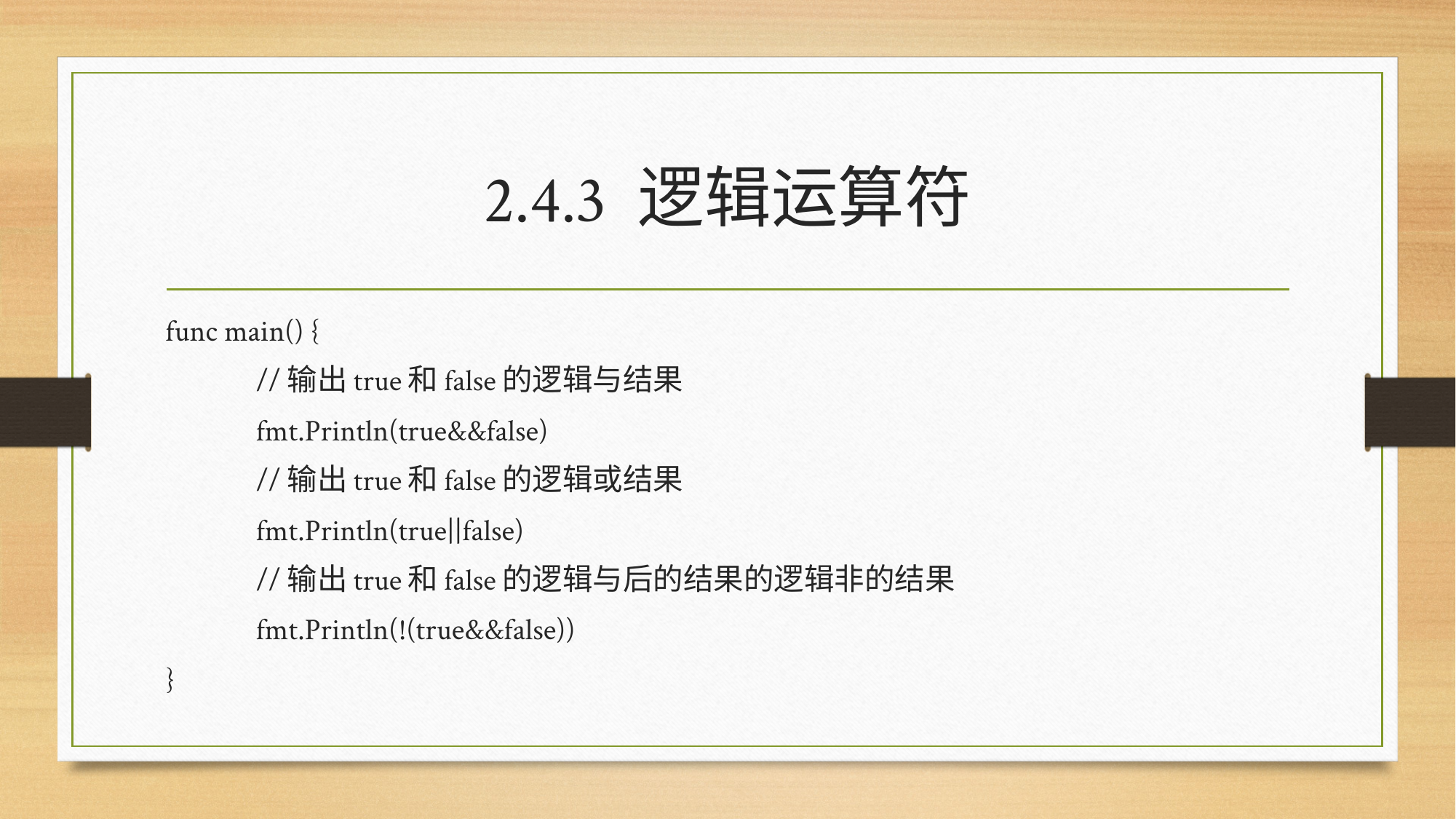

# 2.4.3 逻辑运算符
func main() {
	//输出true和false的逻辑与结果
	fmt.Println(true&&false)
	//输出true和false的逻辑或结果
	fmt.Println(true||false)
	//输出true和false的逻辑与后的结果的逻辑非的结果
	fmt.Println(!(true&&false))
}